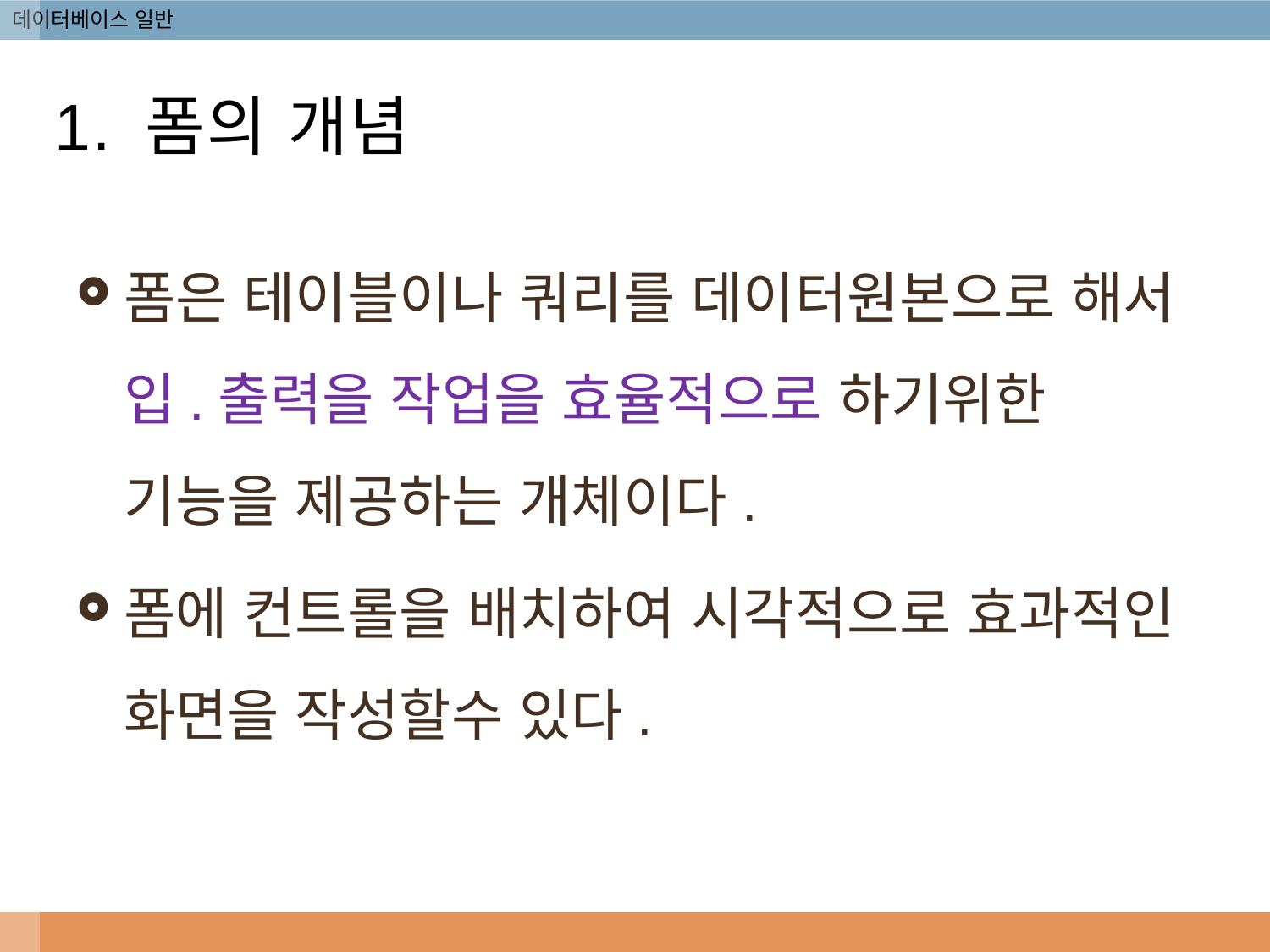

# 1. 폼의 개념
폼은 테이블이나 쿼리를 데이터원본으로 해서 입.출력을 작업을 효율적으로 하기위한 기능을 제공하는 개체이다.
폼에 컨트롤을 배치하여 시각적으로 효과적인 화면을 작성할수 있다.